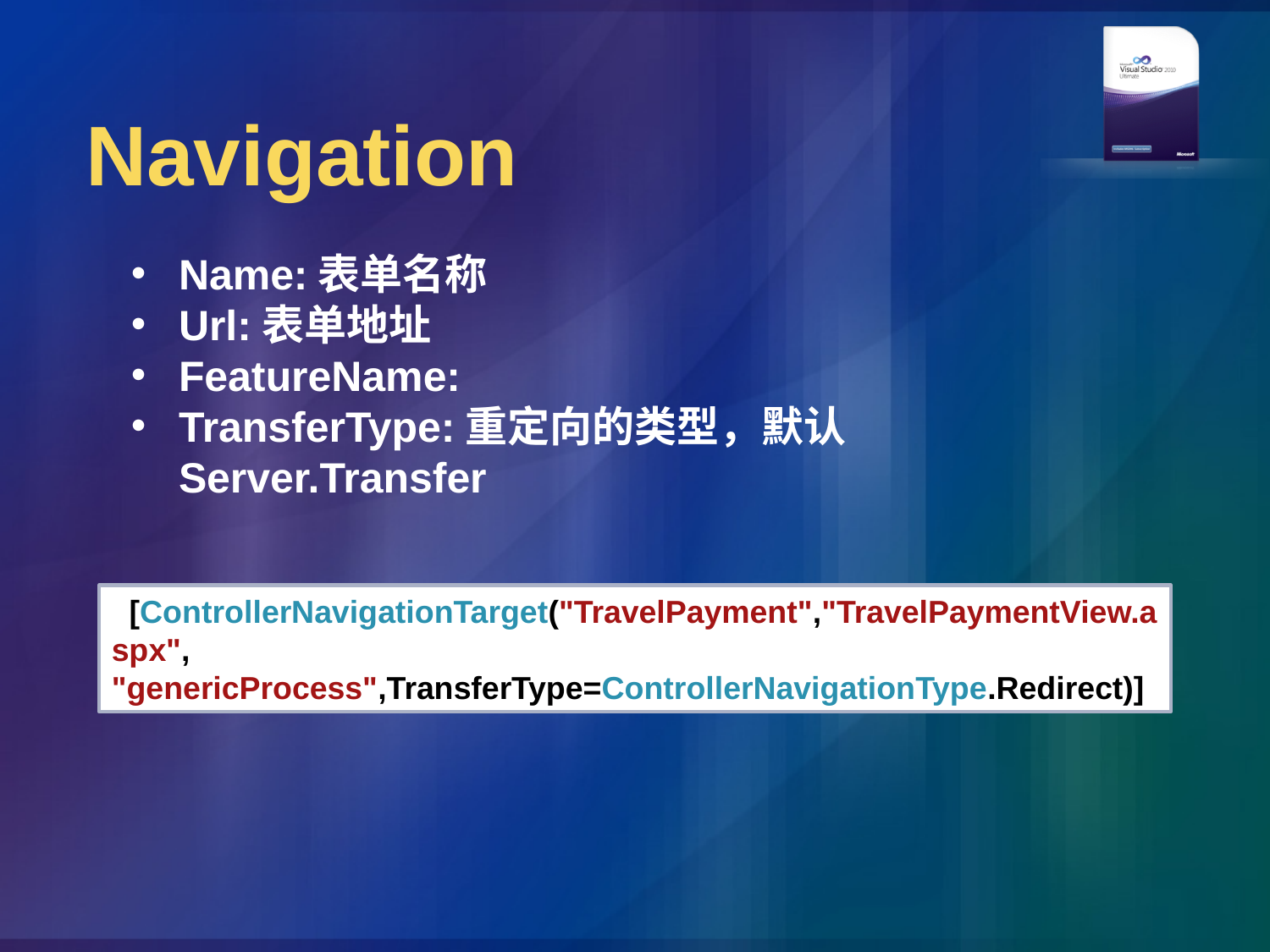

# Navigation
Name:表单名称
Url:表单地址
FeatureName:
TransferType:重定向的类型，默认Server.Transfer

[ControllerNavigationTarget("TravelPayment","TravelPaymentView.aspx",        "genericProcess",TransferType=ControllerNavigationType.Redirect)]